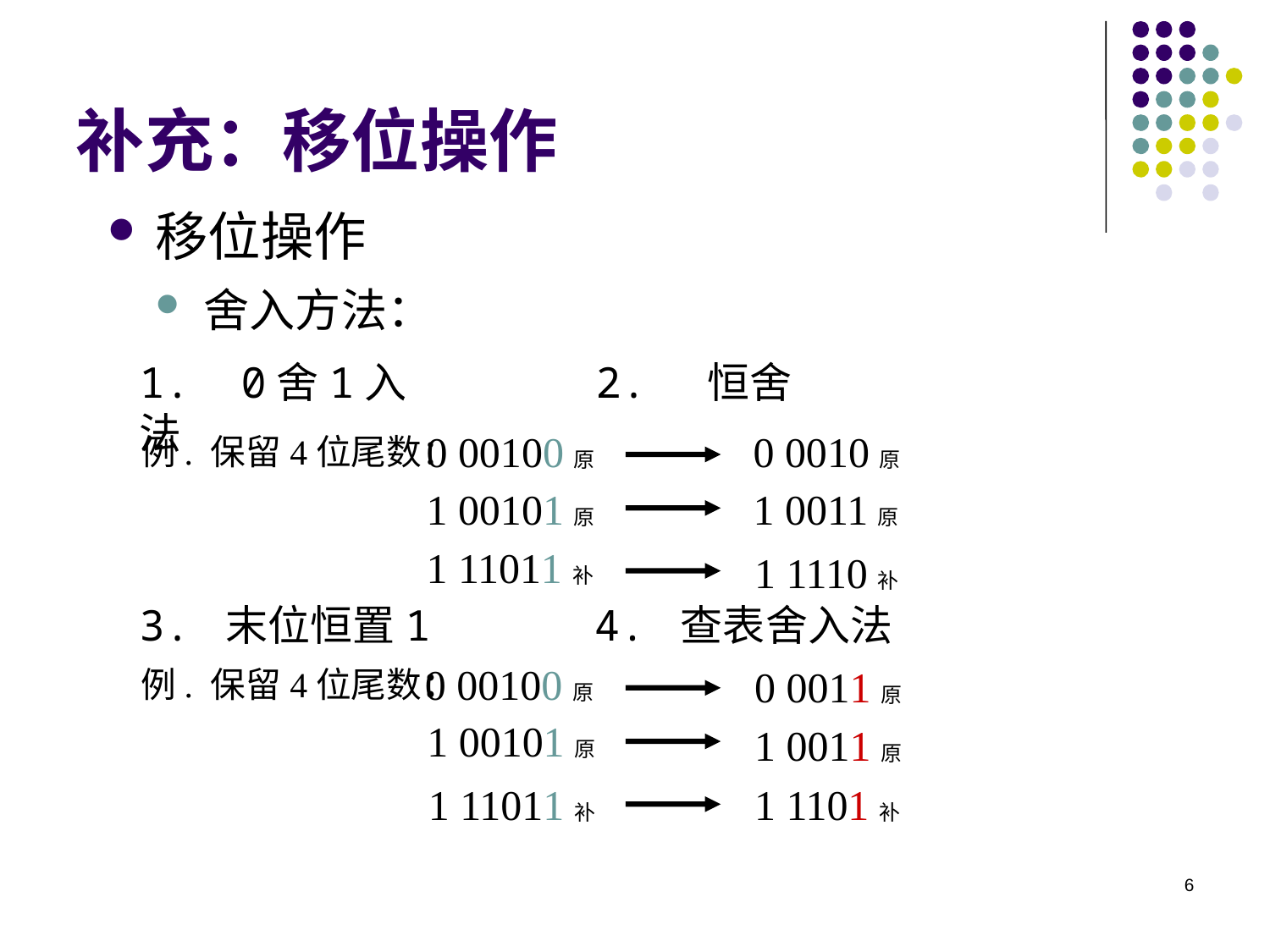

补充：移位操作
移位操作
舍入方法：

1.  0舍1入法
2.  恒舍
0 00100原
 0 0010原
例. 保留4位尾数：

1 00101原
 1 0011原

      1 11011补
   1 1110补

3. 末位恒置1
4. 查表舍入法
0 00100原
0 0011原
例. 保留4位尾数：

1 00101原
1 0011原

 1 11011补
1 1101补

6